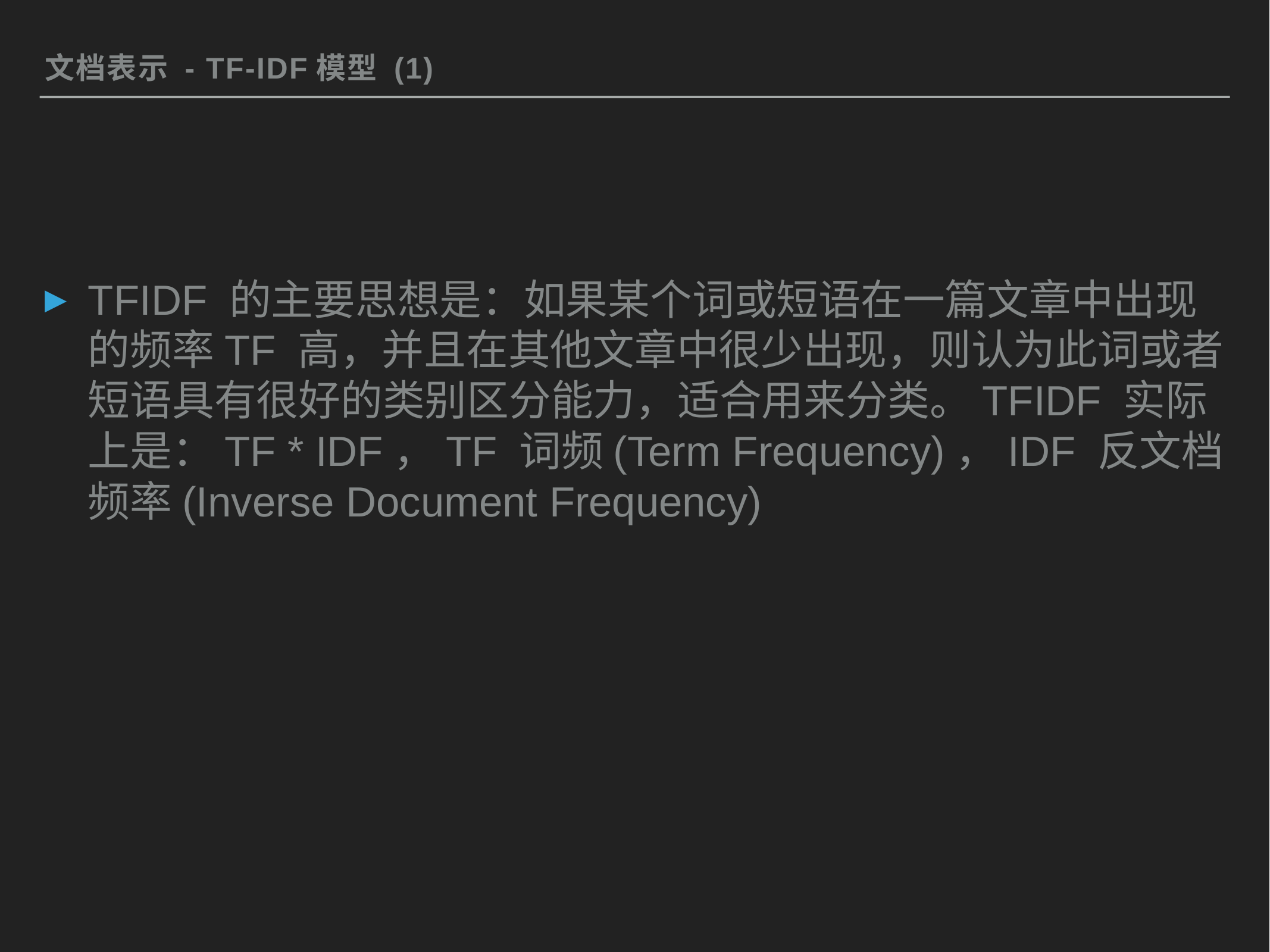

文档表示 - TF-IDF模型 (1)
TFIDF 的主要思想是：如果某个词或短语在一篇文章中出现的频率TF 高，并且在其他文章中很少出现，则认为此词或者短语具有很好的类别区分能力，适合用来分类。TFIDF 实际上是：TF * IDF，TF 词频(Term Frequency)，IDF 反文档频率(Inverse Document Frequency)